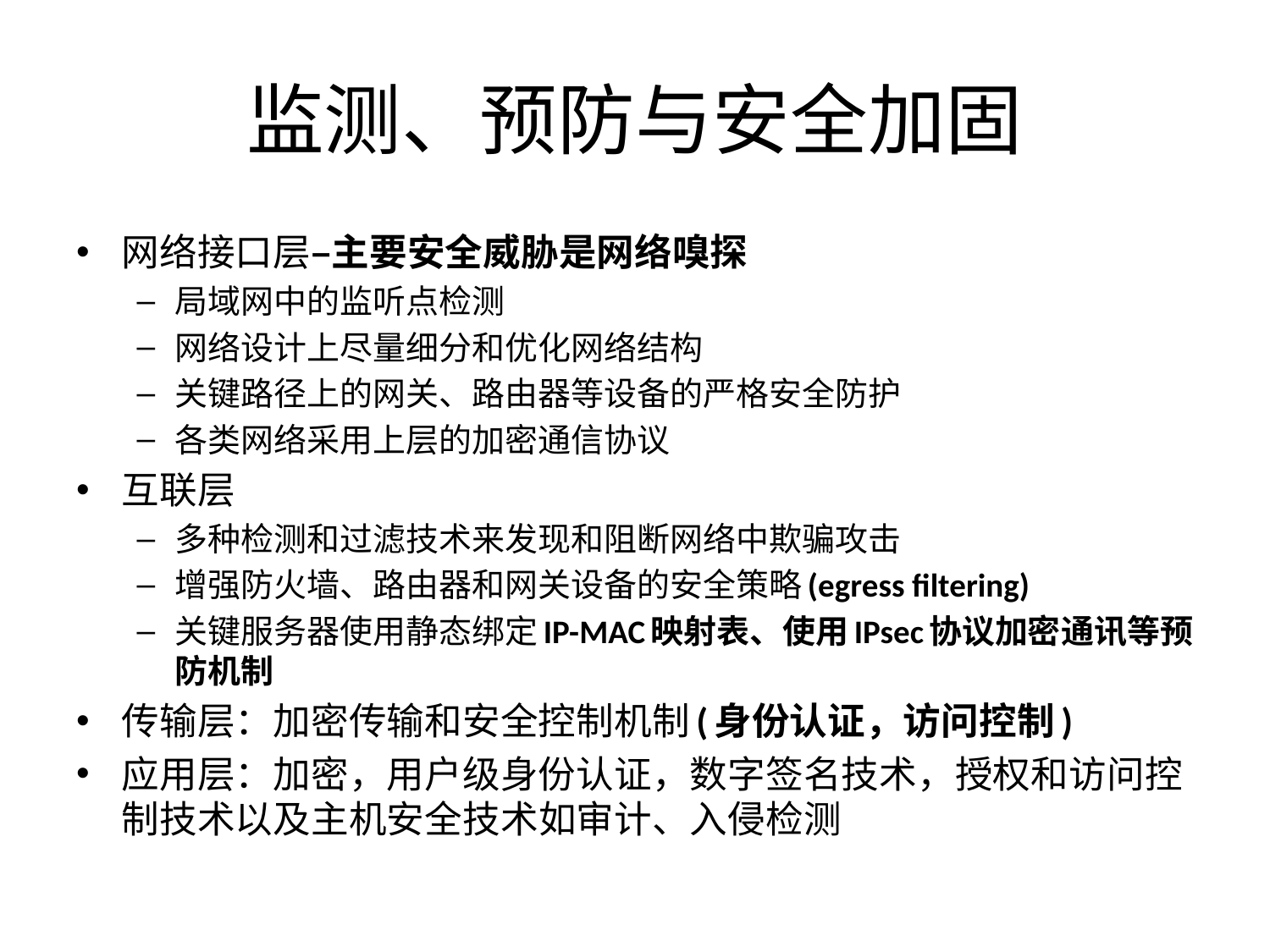

# 监测、预防与安全加固
网络接口层–主要安全威胁是网络嗅探
局域网中的监听点检测
网络设计上尽量细分和优化网络结构
关键路径上的网关、路由器等设备的严格安全防护
各类网络采用上层的加密通信协议
互联层
多种检测和过滤技术来发现和阻断网络中欺骗攻击
增强防火墙、路由器和网关设备的安全策略(egress filtering)
关键服务器使用静态绑定IP-MAC映射表、使用IPsec协议加密通讯等预防机制
传输层：加密传输和安全控制机制(身份认证，访问控制)
应用层：加密，用户级身份认证，数字签名技术，授权和访问控制技术以及主机安全技术如审计、入侵检测